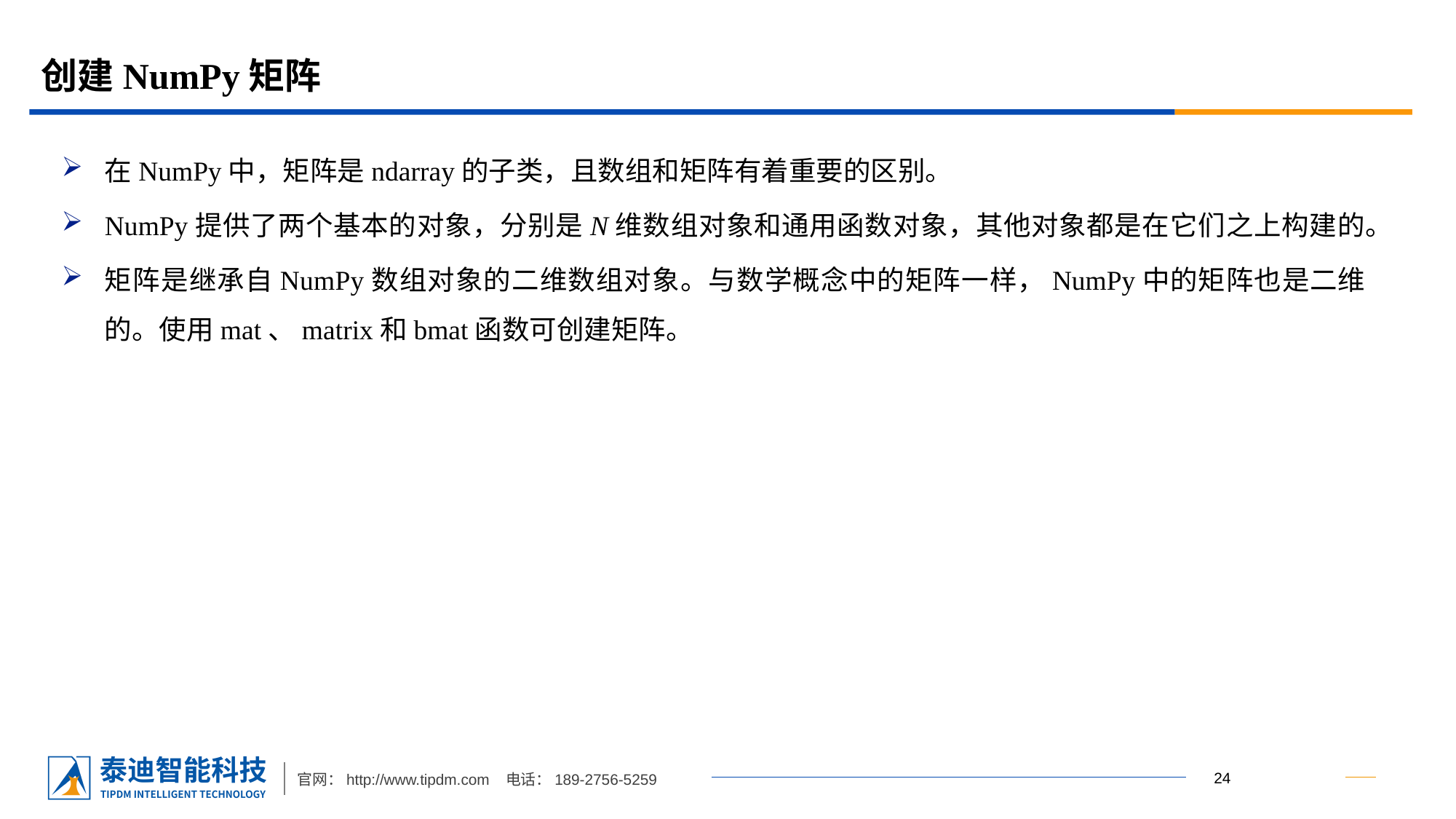

# 创建NumPy矩阵
在NumPy中，矩阵是ndarray的子类，且数组和矩阵有着重要的区别。
NumPy提供了两个基本的对象，分别是N维数组对象和通用函数对象，其他对象都是在它们之上构建的。
矩阵是继承自NumPy数组对象的二维数组对象。与数学概念中的矩阵一样，NumPy中的矩阵也是二维的。使用mat、matrix和bmat函数可创建矩阵。